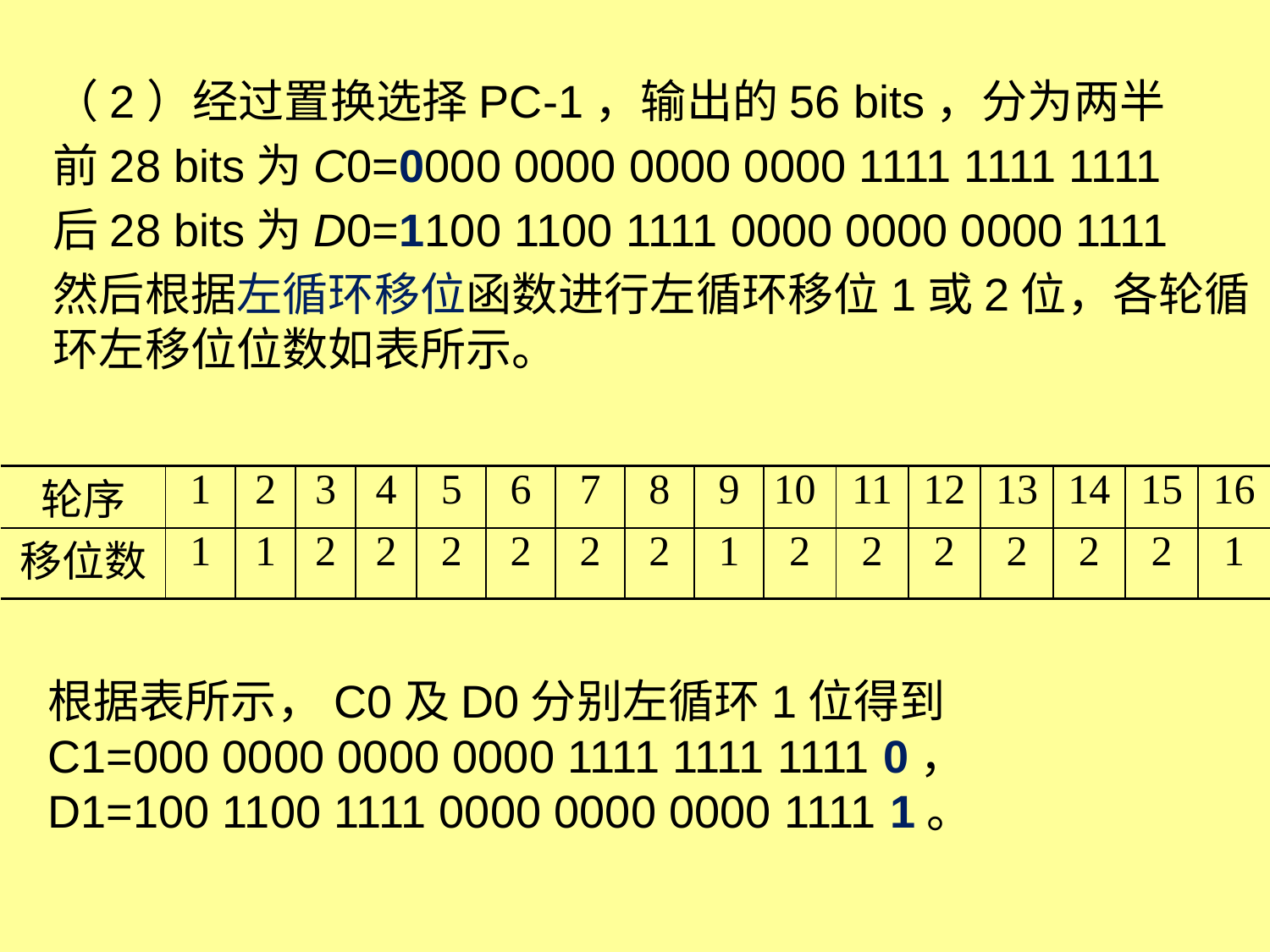

（2）经过置换选择PC-1，输出的56 bits，分为两半
前28 bits为C0=0000 0000 0000 0000 1111 1111 1111
后28 bits为D0=1100 1100 1111 0000 0000 0000 1111
然后根据左循环移位函数进行左循环移位1或2位，各轮循环左移位位数如表所示。

| 轮序 | 1 | 2 | 3 | 4 | 5 | 6 | 7 | 8 | 9 | 10 | 11 | 12 | 13 | 14 | 15 | 16 |
| --- | --- | --- | --- | --- | --- | --- | --- | --- | --- | --- | --- | --- | --- | --- | --- | --- |
| 移位数 | 1 | 1 | 2 | 2 | 2 | 2 | 2 | 2 | 1 | 2 | 2 | 2 | 2 | 2 | 2 | 1 |
根据表所示，C0及D0分别左循环1位得到
C1=000 0000 0000 0000 1111 1111 1111 0，
D1=100 1100 1111 0000 0000 0000 1111 1。